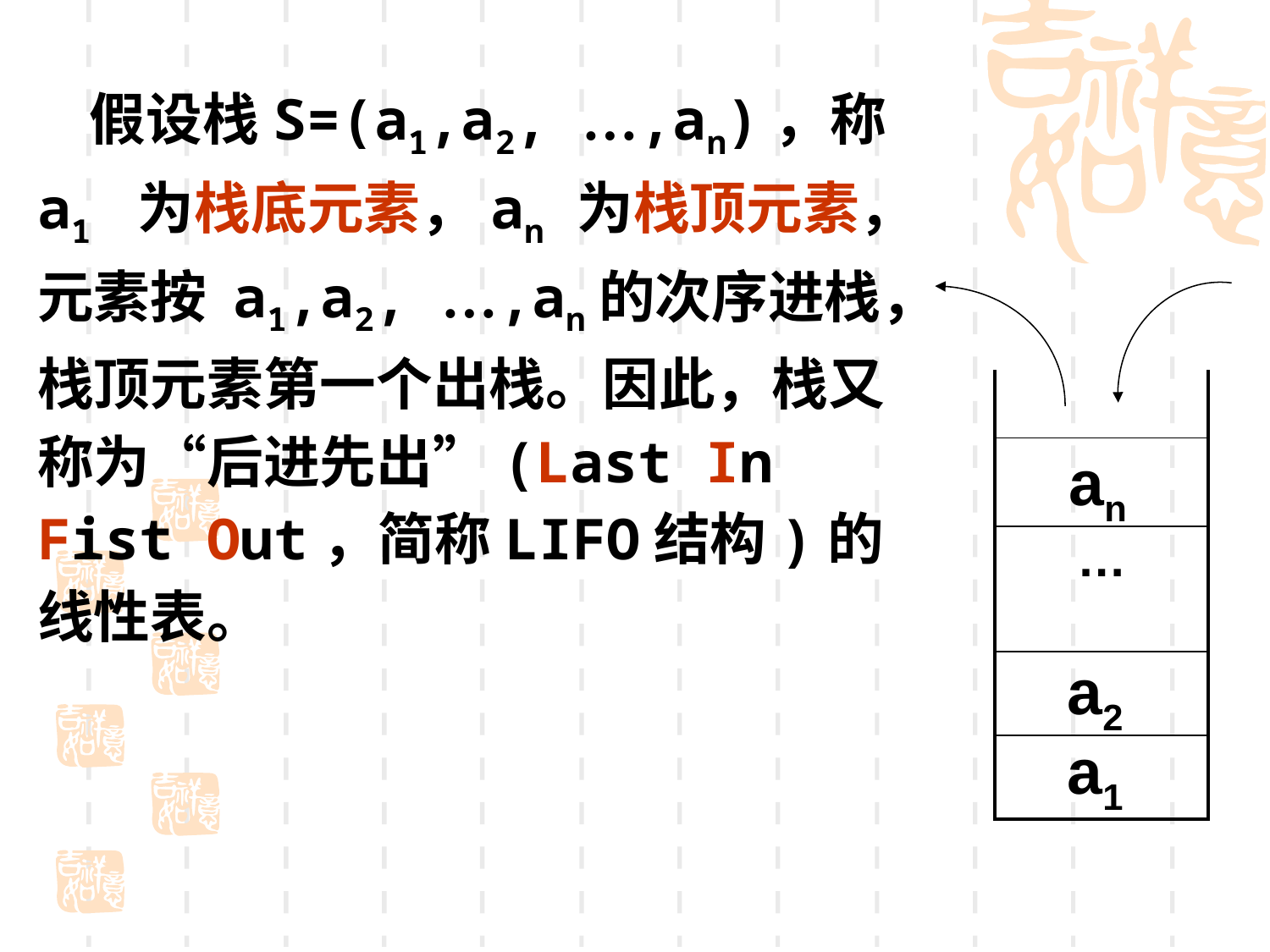

假设栈S=(a1,a2, …,an)，称a1 为栈底元素，an 为栈顶元素，元素按 a1,a2, …,an的次序进栈，栈顶元素第一个出栈。因此，栈又称为“后进先出”(Last In Fist Out，简称LIFO结构)的线性表。

|  |
| --- |
|  |
| … |
|  |
|  |
an
a2
a1